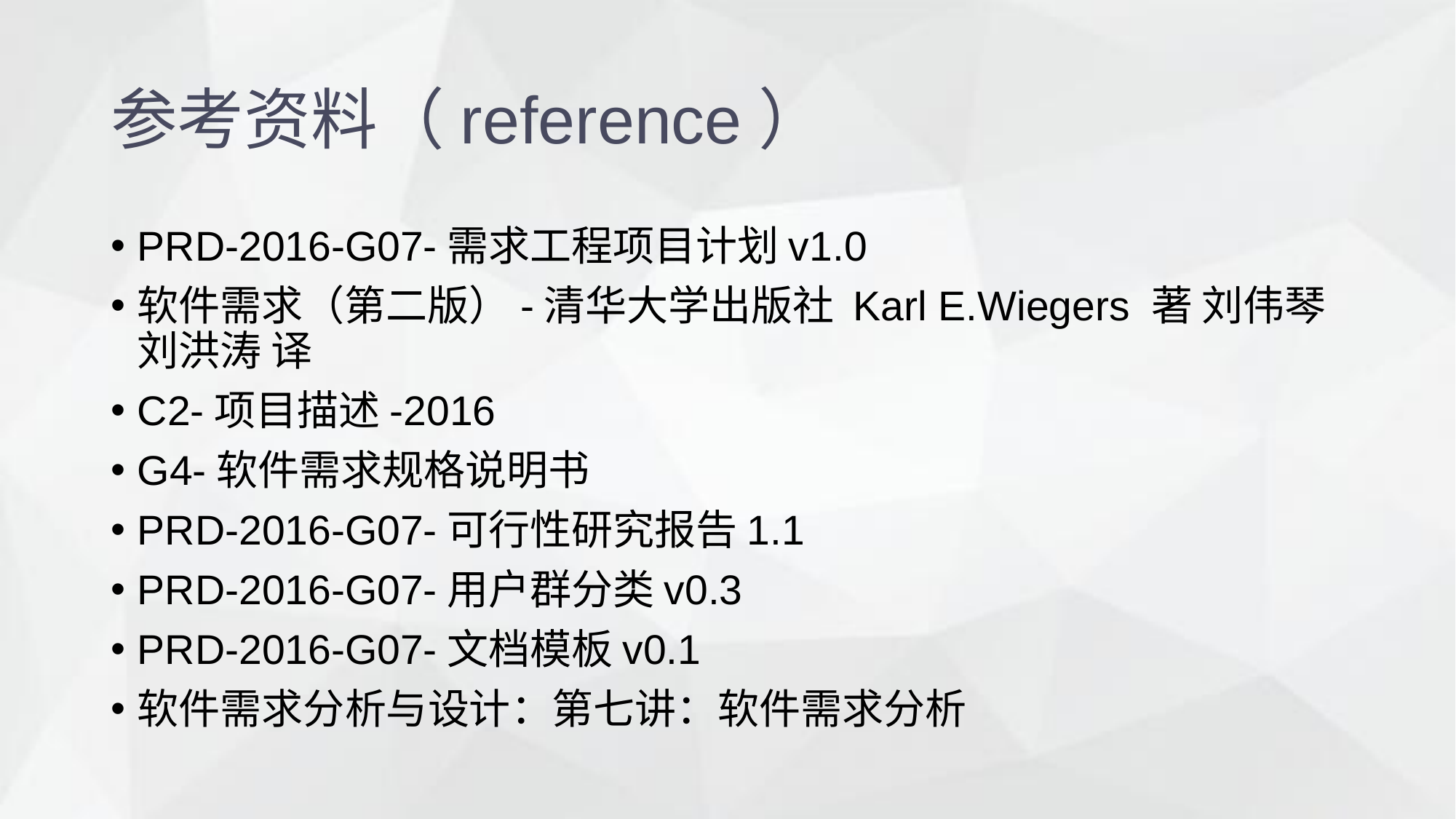

参考资料（reference）
PRD-2016-G07-需求工程项目计划v1.0
软件需求（第二版）-清华大学出版社 Karl E.Wiegers 著 刘伟琴 刘洪涛 译
C2-项目描述-2016
G4-软件需求规格说明书
PRD-2016-G07-可行性研究报告1.1
PRD-2016-G07-用户群分类v0.3
PRD-2016-G07-文档模板v0.1
软件需求分析与设计：第七讲：软件需求分析